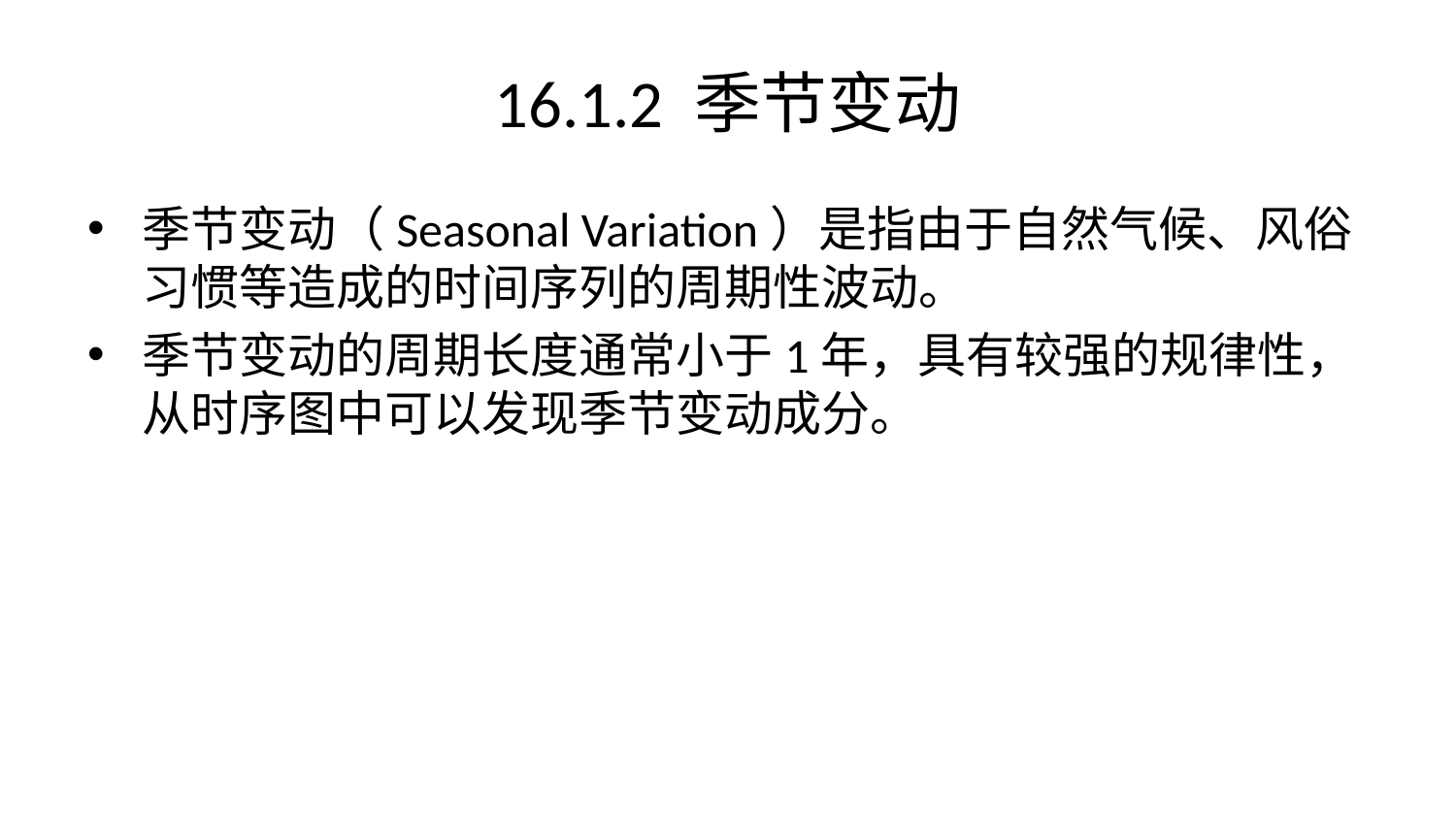

# 16.1.2 季节变动
季节变动（Seasonal Variation）是指由于自然气候、风俗习惯等造成的时间序列的周期性波动。
季节变动的周期长度通常小于1年，具有较强的规律性，从时序图中可以发现季节变动成分。